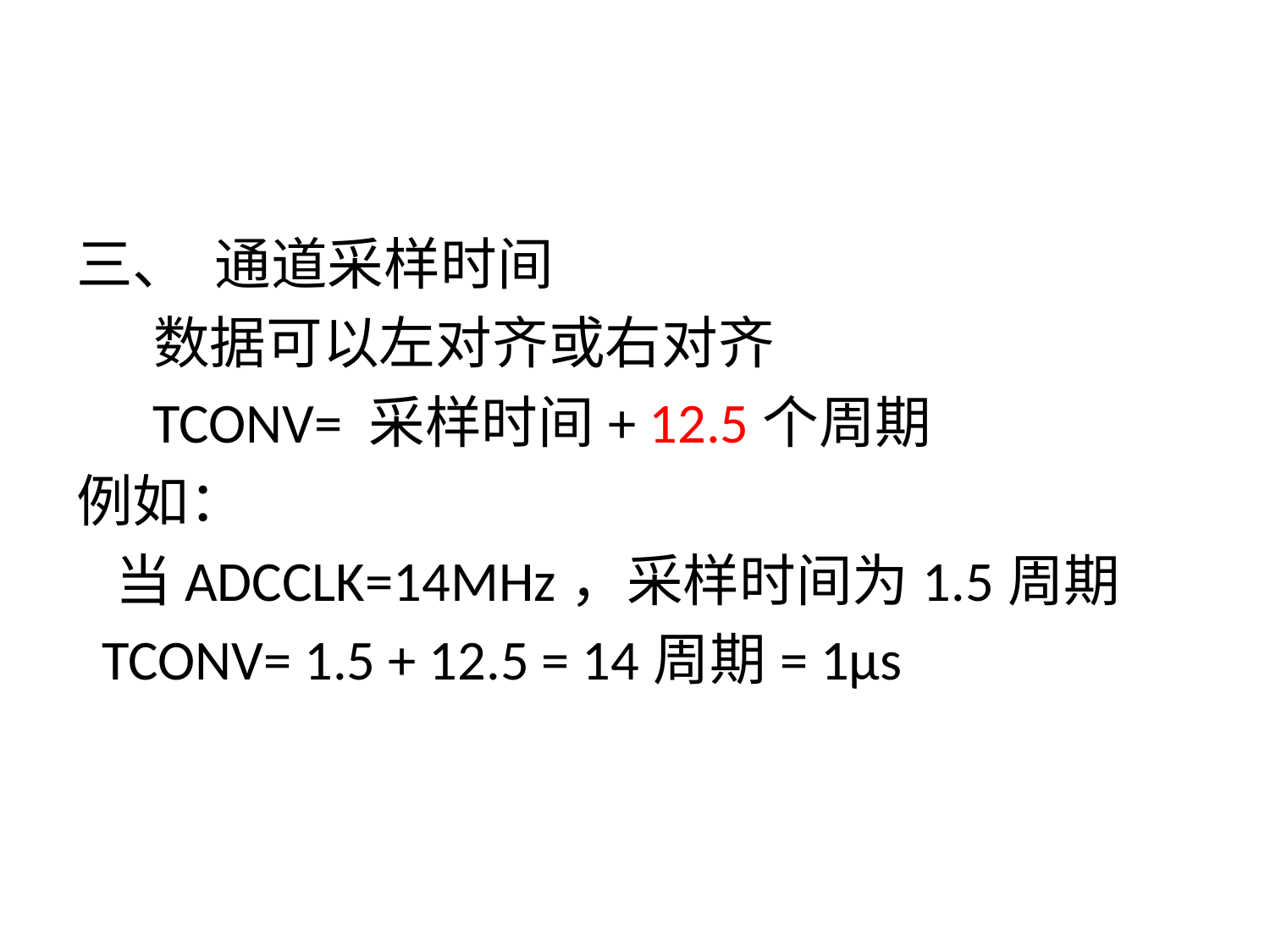

#
三、  通道采样时间
     数据可以左对齐或右对齐
      TCONV= 采样时间+ 12.5个周期
例如：
  当ADCCLK=14MHz，采样时间为1.5周期
  TCONV= 1.5 + 12.5 = 14周期= 1μs
5